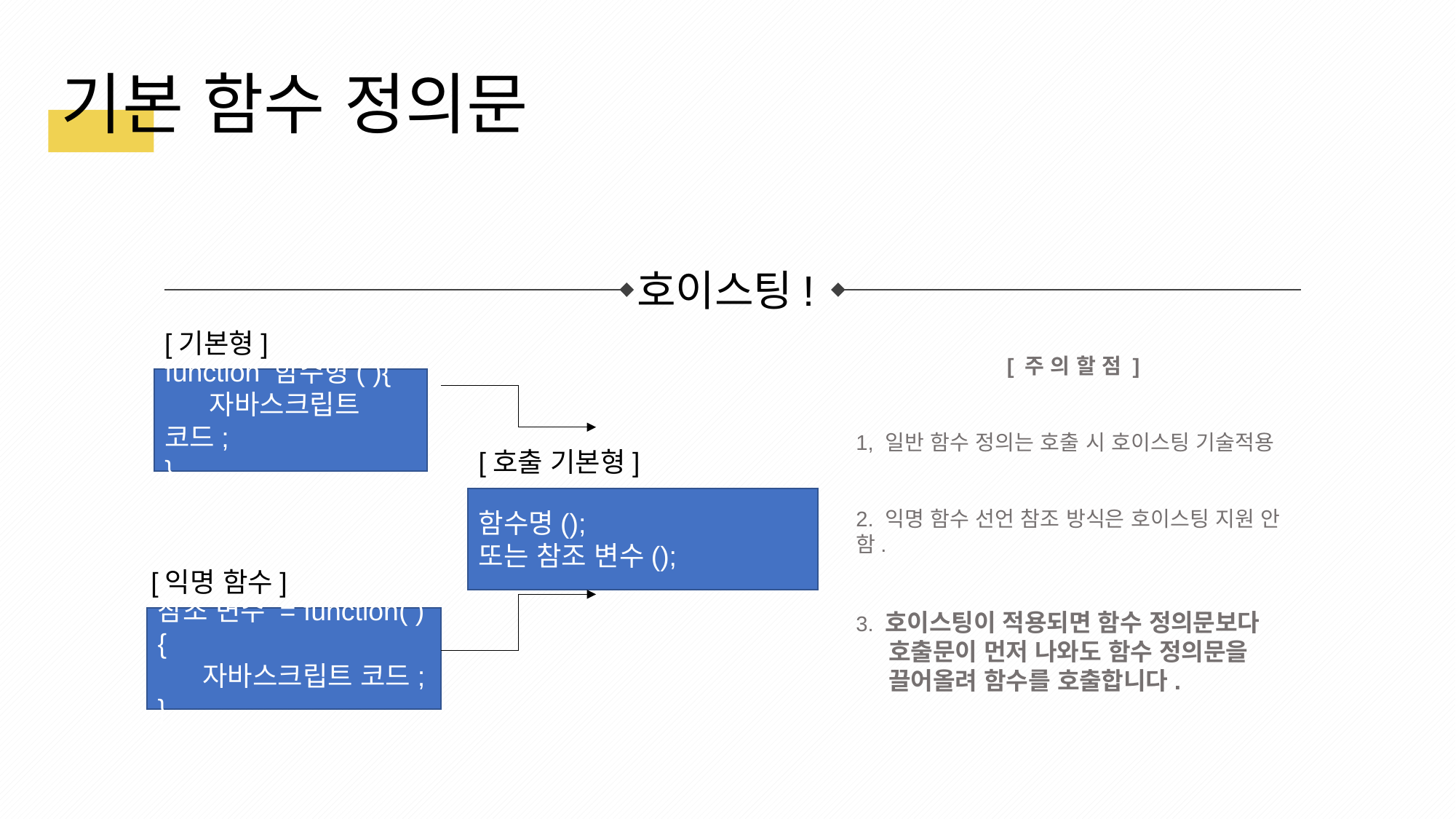

기본 함수 정의문

호이스팅!

[기본형]
function 함수형( ){
     자바스크립트 코드;
}
[ 주 의 할 점 ]

1, 일반 함수 정의는 호출 시 호이스팅 기술적용

2. 익명 함수 선언 참조 방식은 호이스팅 지원 안 함.

3. 호이스팅이 적용되면 함수 정의문보다
    호출문이 먼저 나와도 함수 정의문을
    끌어올려 함수를 호출합니다.
[호출 기본형]
함수명();
또는 참조 변수();
[익명 함수]
참조 변수 = function( ){
     자바스크립트 코드;
}